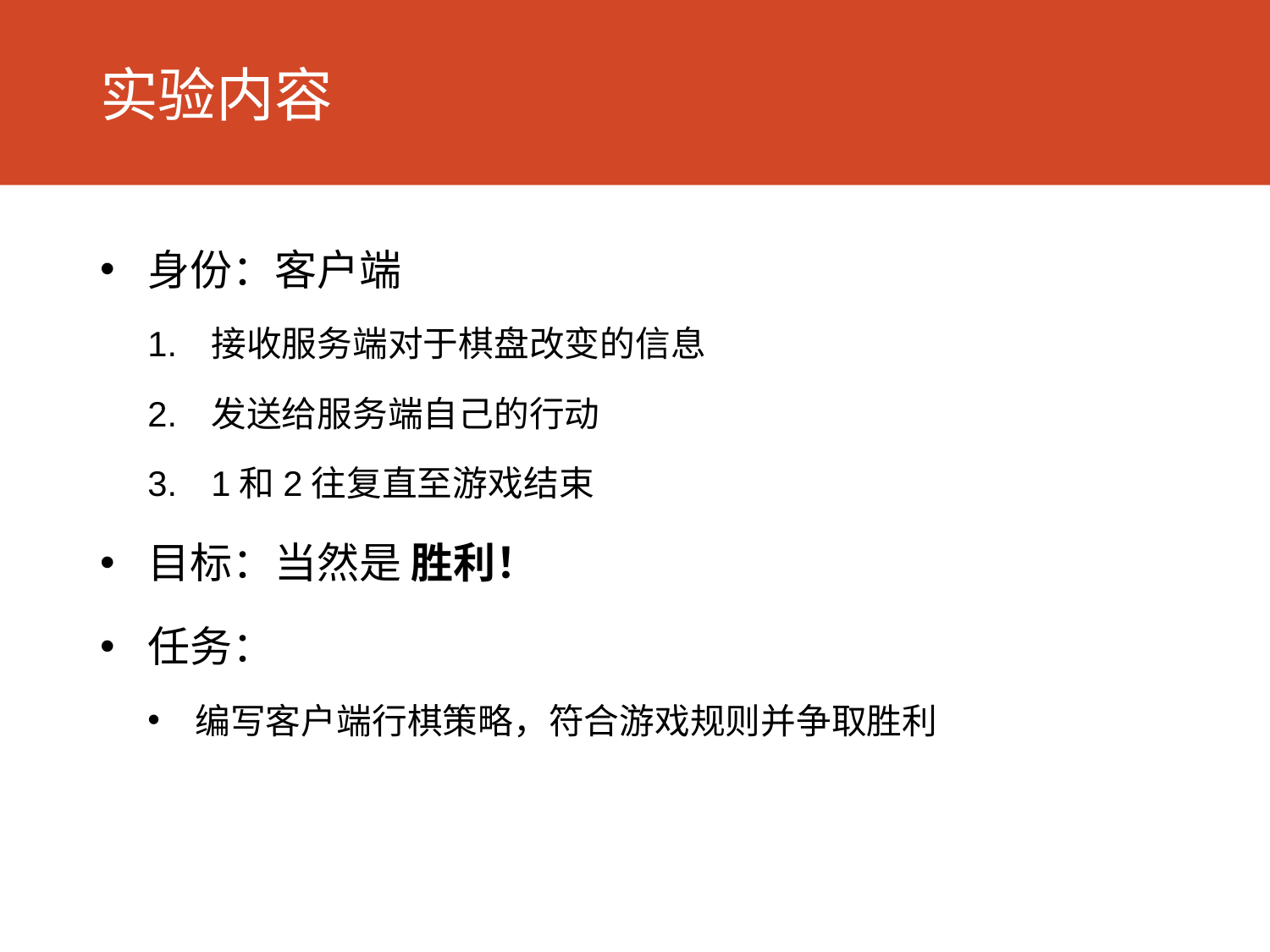

# 实验内容
身份：客户端
接收服务端对于棋盘改变的信息
发送给服务端自己的行动
1和2往复直至游戏结束
目标：当然是 胜利！
任务：
编写客户端行棋策略，符合游戏规则并争取胜利